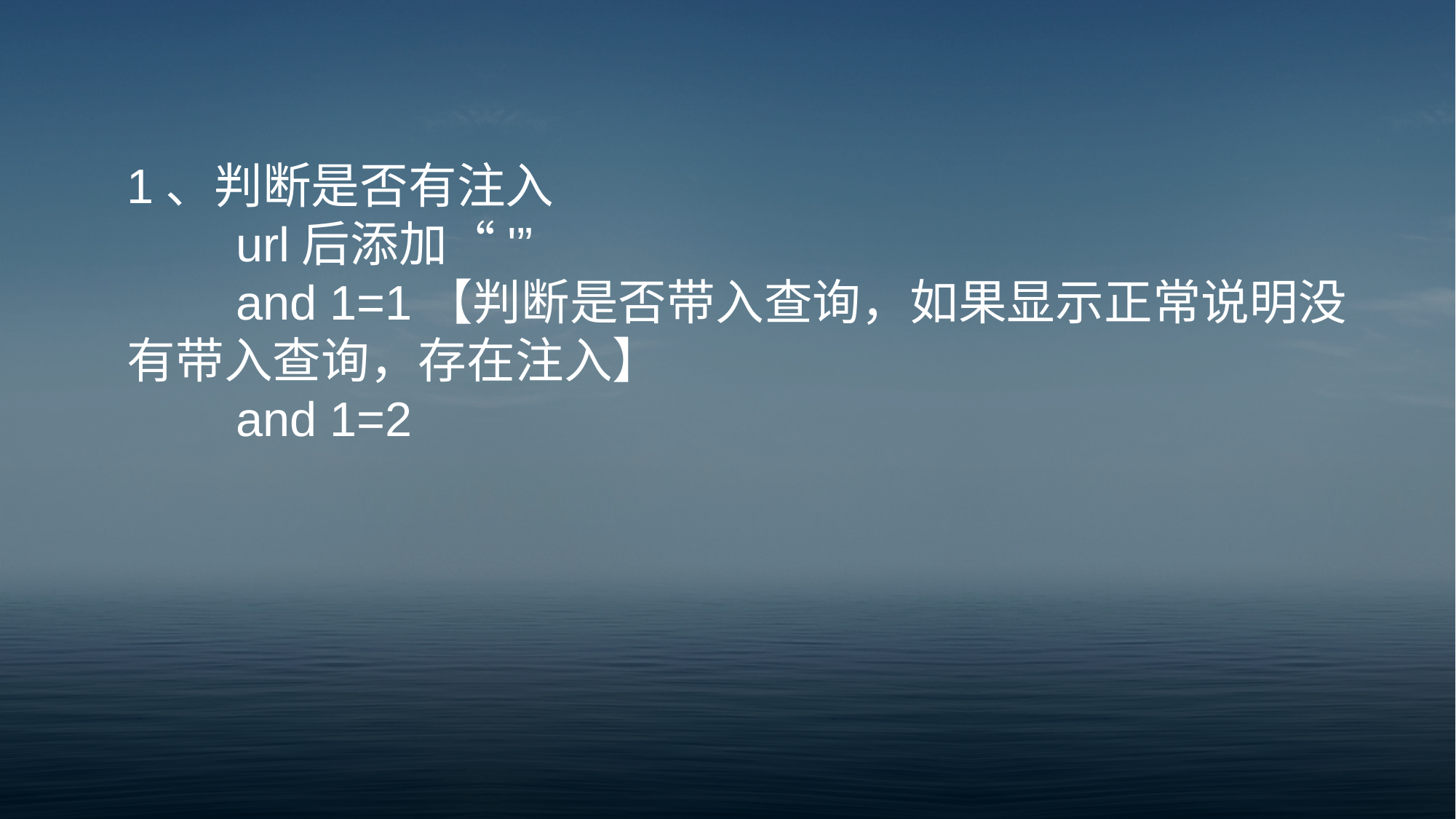

1、判断是否有注入
	url后添加“'”
	and 1=1【判断是否带入查询，如果显示正常说明没有带入查询，存在注入】
	and 1=2